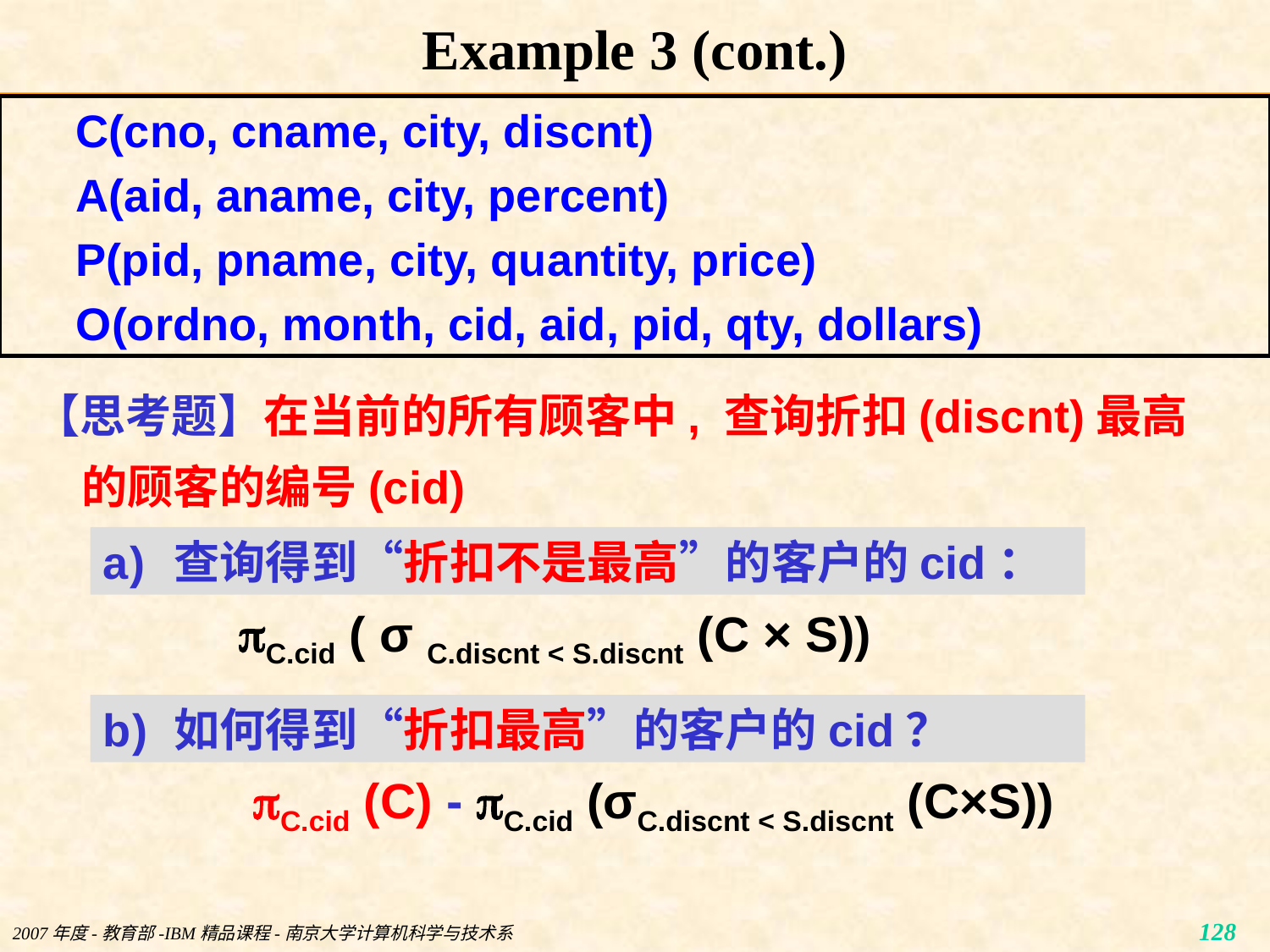

# Example 3 (cont.)
C(cno, cname, city, discnt)
A(aid, aname, city, percent)
P(pid, pname, city, quantity, price)
O(ordno, month, cid, aid, pid, qty, dollars)
【思考题】在当前的所有顾客中, 查询折扣(discnt)最高的顾客的编号(cid)
查询得到“折扣不是最高”的客户的cid：
πC.cid ( σ C.discnt < S.discnt (C × S))
如何得到“折扣最高”的客户的cid？
πC.cid (C) - πC.cid (σC.discnt < S.discnt (C×S))
128
2007年度-教育部-IBM精品课程-南京大学计算机科学与技术系